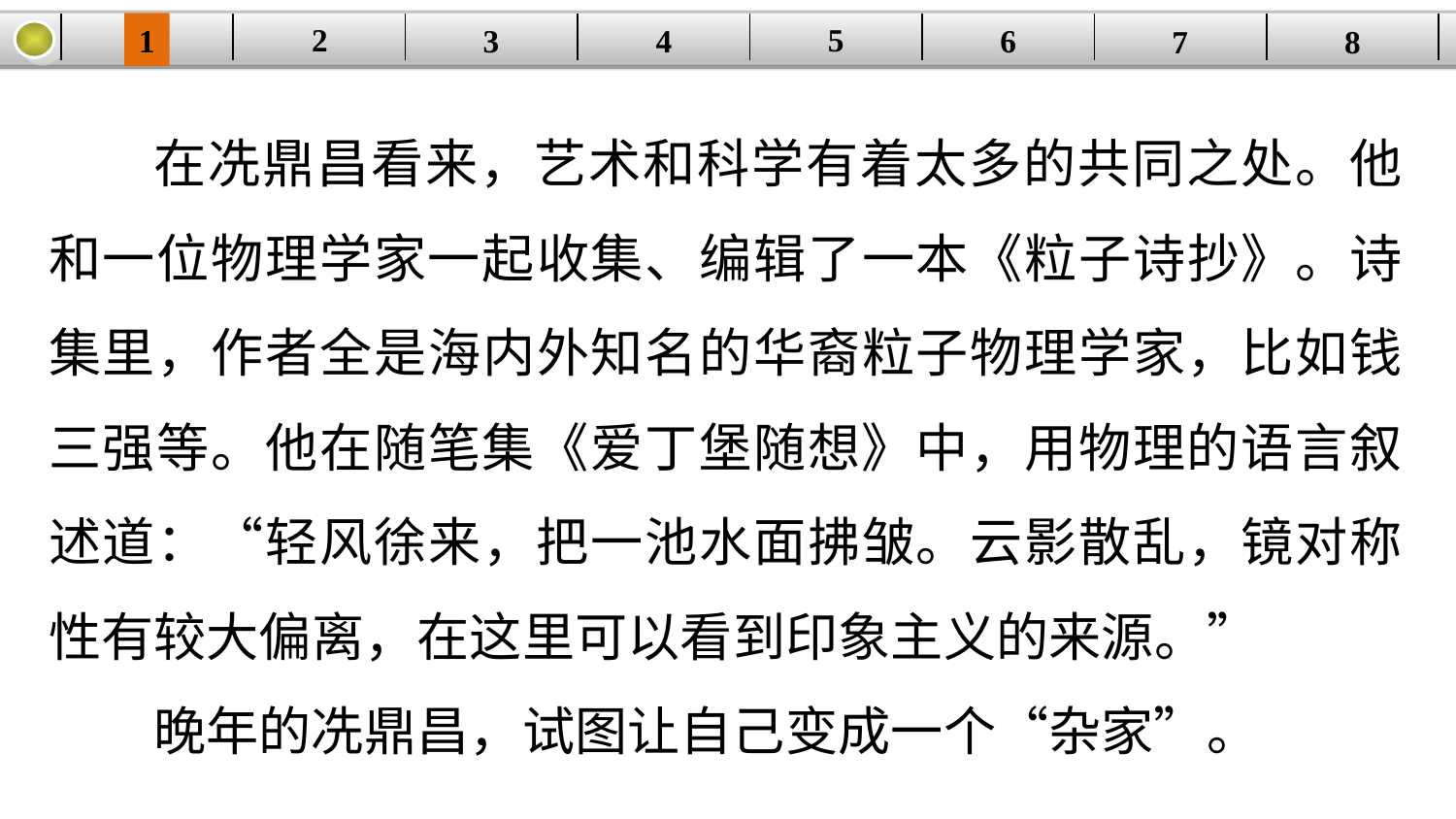

5
2
1
4
6
|  |  |  |  |  |  |  |  |
| --- | --- | --- | --- | --- | --- | --- | --- |
3
8
7

在冼鼎昌看来，艺术和科学有着太多的共同之处。他和一位物理学家一起收集、编辑了一本《粒子诗抄》。诗集里，作者全是海内外知名的华裔粒子物理学家，比如钱三强等。他在随笔集《爱丁堡随想》中，用物理的语言叙述道：“轻风徐来，把一池水面拂皱。云影散乱，镜对称性有较大偏离，在这里可以看到印象主义的来源。”
晚年的冼鼎昌，试图让自己变成一个“杂家”。